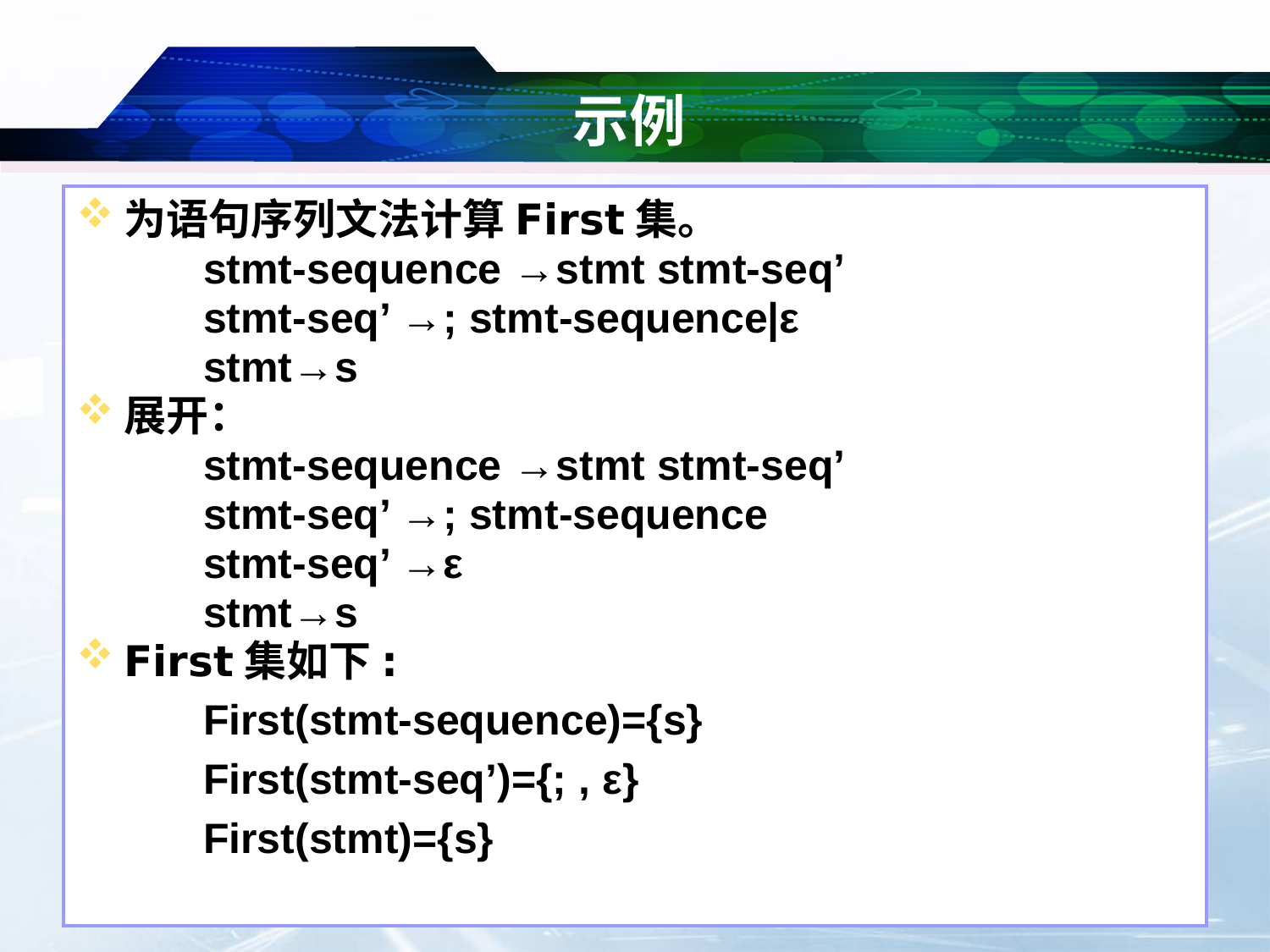

# 示例
为语句序列文法计算First集。
        	stmt-sequence →stmt stmt-seq’
	stmt-seq’ →; stmt-sequence|ε
	stmt→s
展开：
	stmt-sequence →stmt stmt-seq’
	stmt-seq’ →; stmt-sequence
	stmt-seq’ →ε
         	stmt→s
First集如下:
	First(stmt-sequence)={s}
	First(stmt-seq’)={; , ε}
	First(stmt)={s}